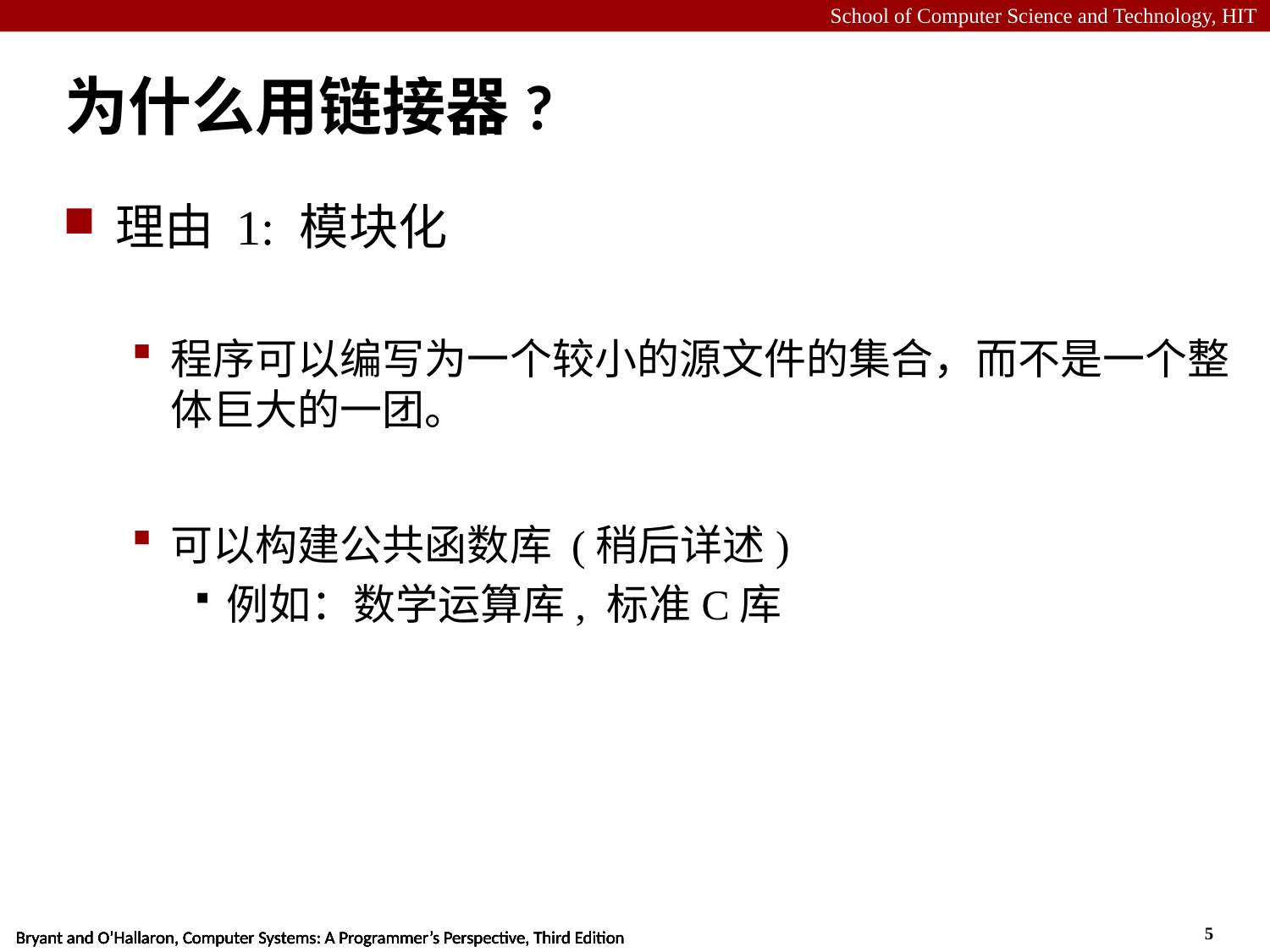

# 为什么用链接器?
理由 1: 模块化

程序可以编写为一个较小的源文件的集合，而不是一个整体巨大的一团。

可以构建公共函数库 (稍后详述)
例如：数学运算库, 标准C库